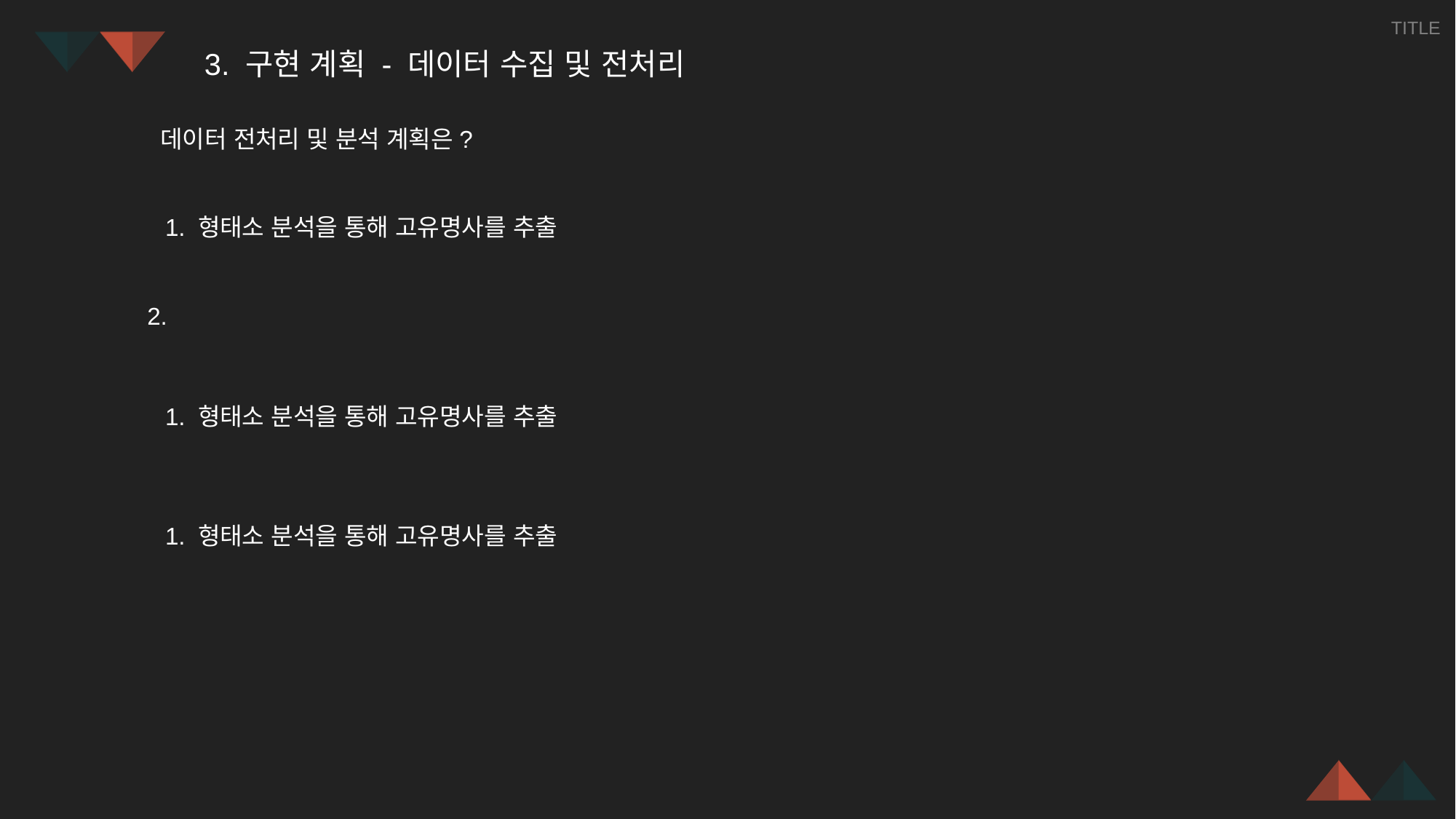

TITLE
3. 구현 계획 - 데이터 수집 및 전처리
데이터 전처리 및 분석 계획은?
1. 형태소 분석을 통해 고유명사를 추출
2.
1. 형태소 분석을 통해 고유명사를 추출
1. 형태소 분석을 통해 고유명사를 추출